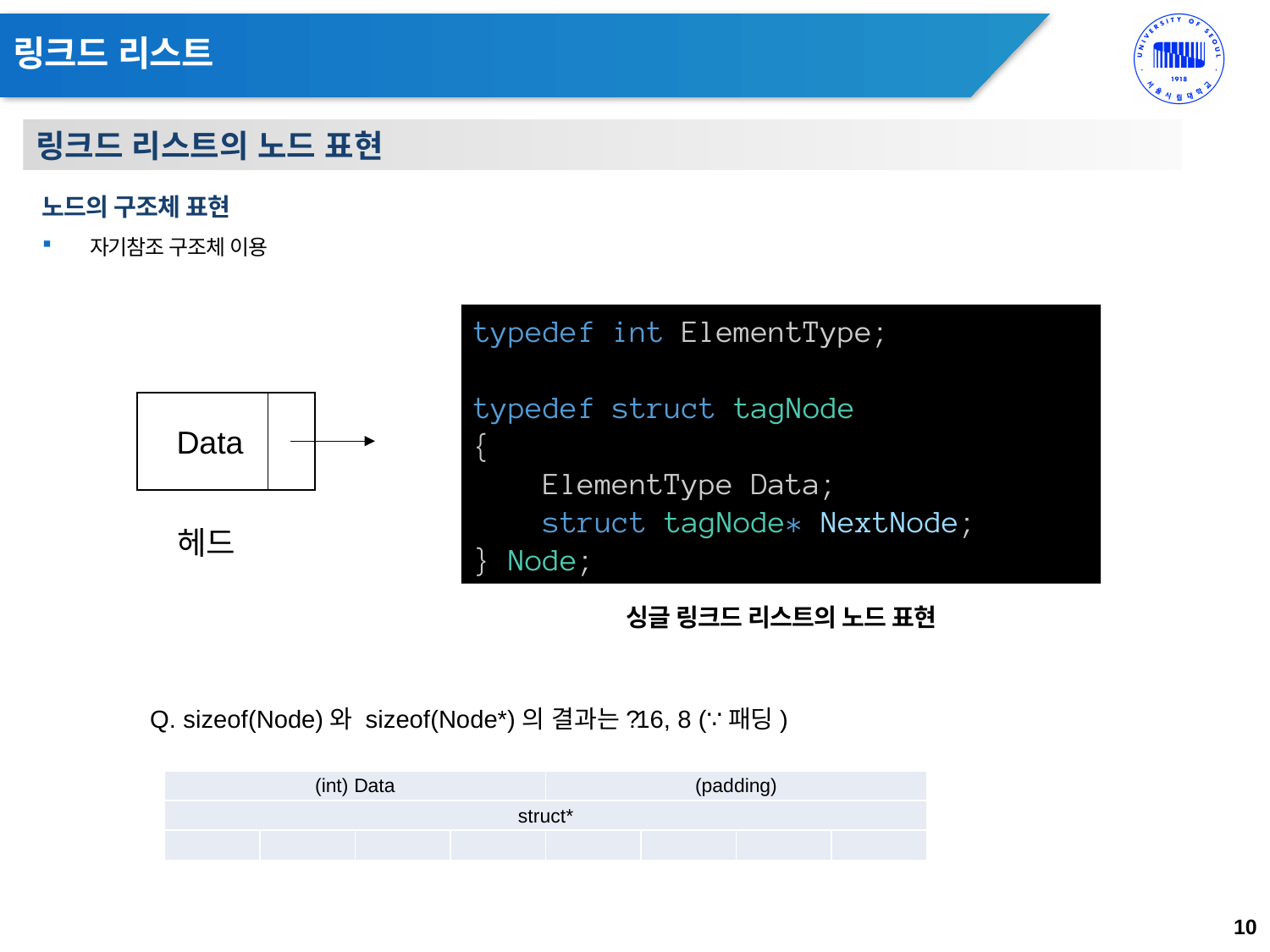

# 링크드 리스트
링크드 리스트의 노드 표현
노드의 구조체 표현
자기참조 구조체 이용
typedef int ElementType;
typedef struct tagNode
{
    ElementType Data;
    struct tagNode* NextNode;
} Node;
   Data
헤드
싱글 링크드 리스트의 노드 표현
Q. sizeof(Node)와 sizeof(Node*)의 결과는?
16, 8 (∵패딩)
| (int) Data |  |  |  | (padding) |  |  |  |
| --- | --- | --- | --- | --- | --- | --- | --- |
| struct\* |  |  |  |  |  |  |  |
|  |  |  |  |  |  |  |  |
10